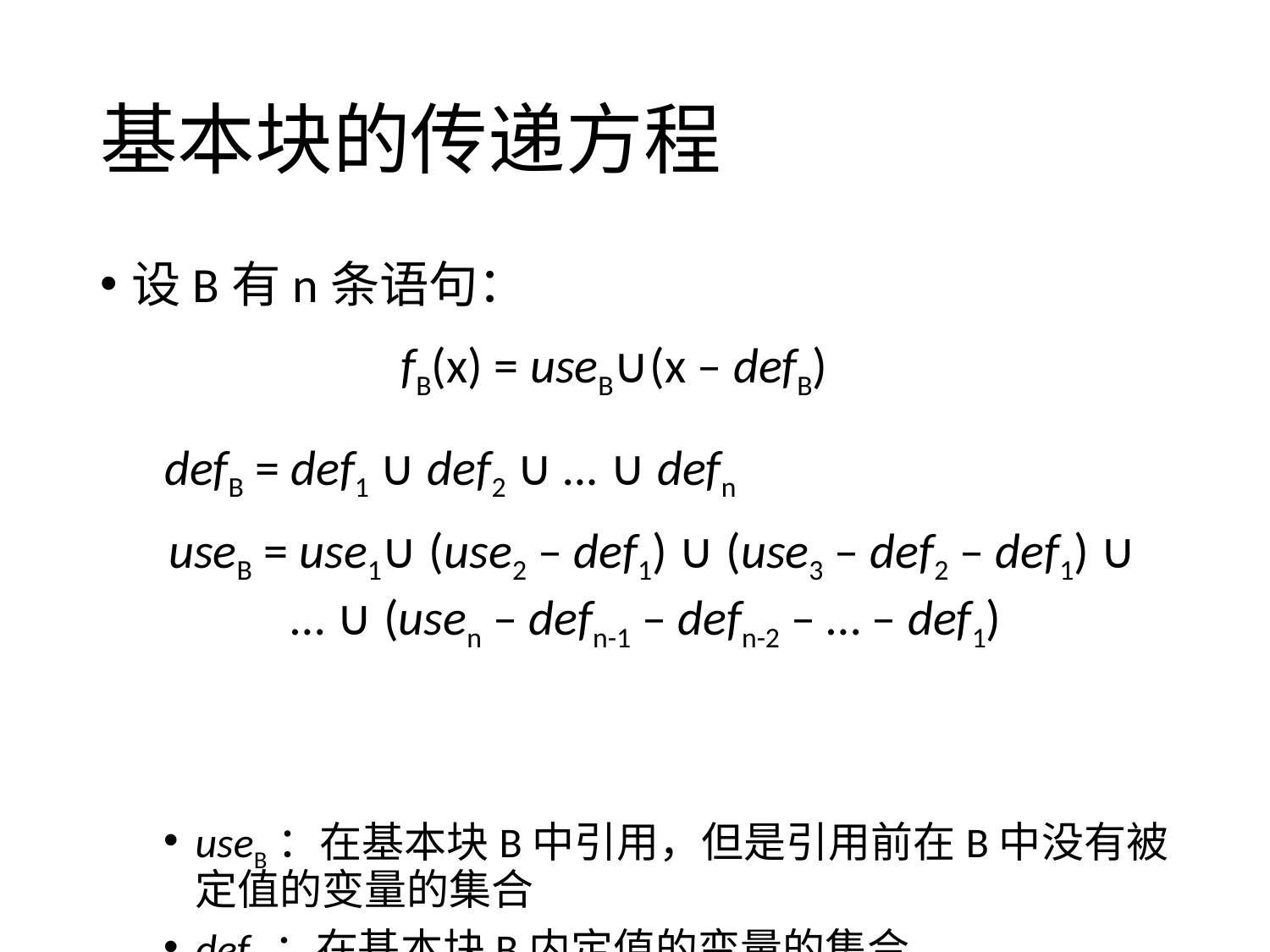

# 基本块的传递方程
设B有n条语句：

useB：在基本块B中引用，但是引用前在B中没有被定值的变量的集合
defB：在基本块B内定值的变量的集合
“在B内定值且在定值前没有引用的变量集合”也是可以的，不影响数据流方程组的解

fB(x) = useB∪(x – defB)
defB = def1 ∪ def2 ∪ … ∪ defn
useB = use1∪ (use2 – def1) ∪ (use3 – def2 – def1) ∪
                 … ∪ (usen – defn-1 – defn-2 – … – def1)